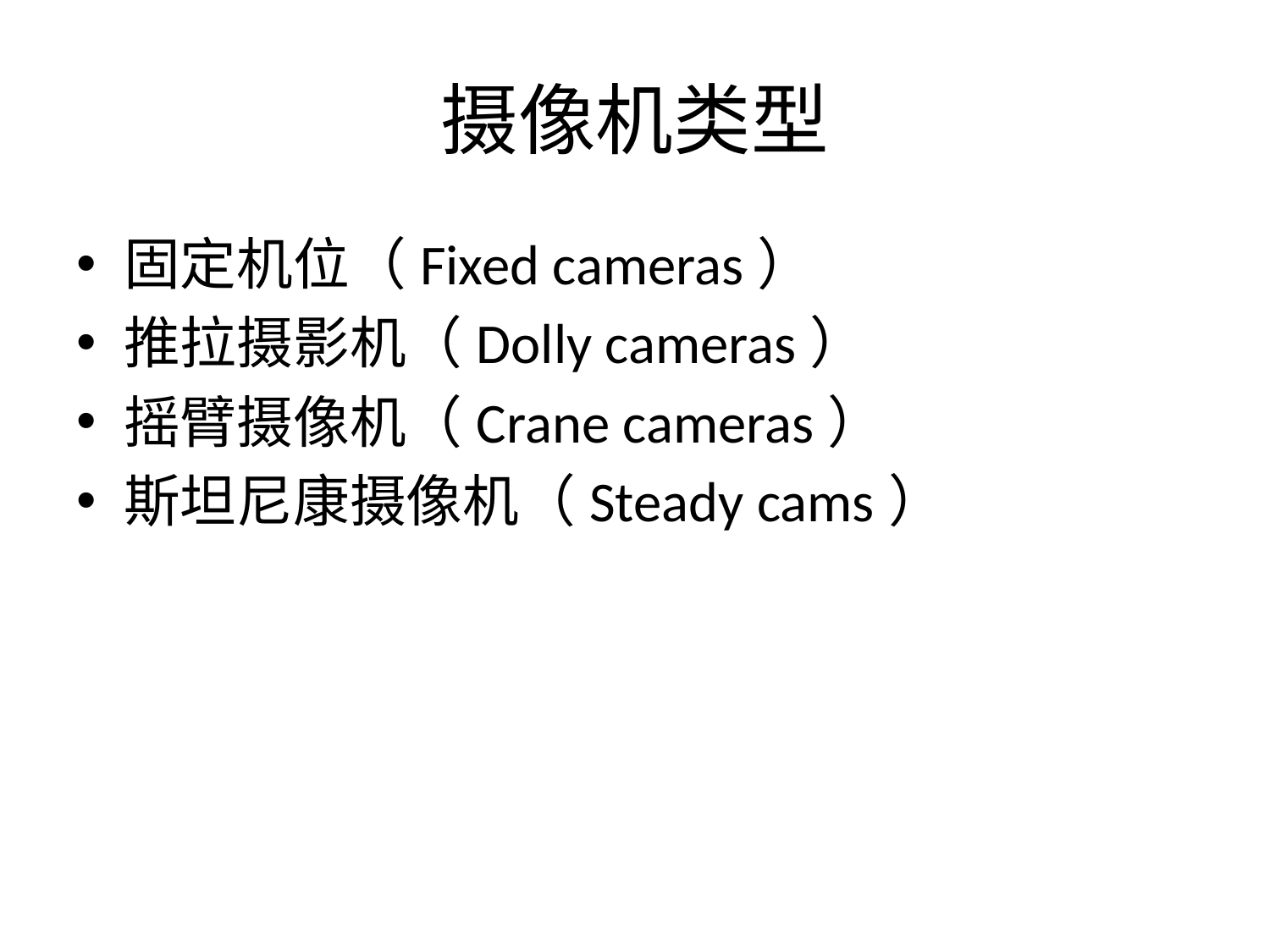

# 摄像机类型
固定机位（Fixed cameras）
推拉摄影机（Dolly cameras）
摇臂摄像机（Crane cameras）
斯坦尼康摄像机（Steady cams）